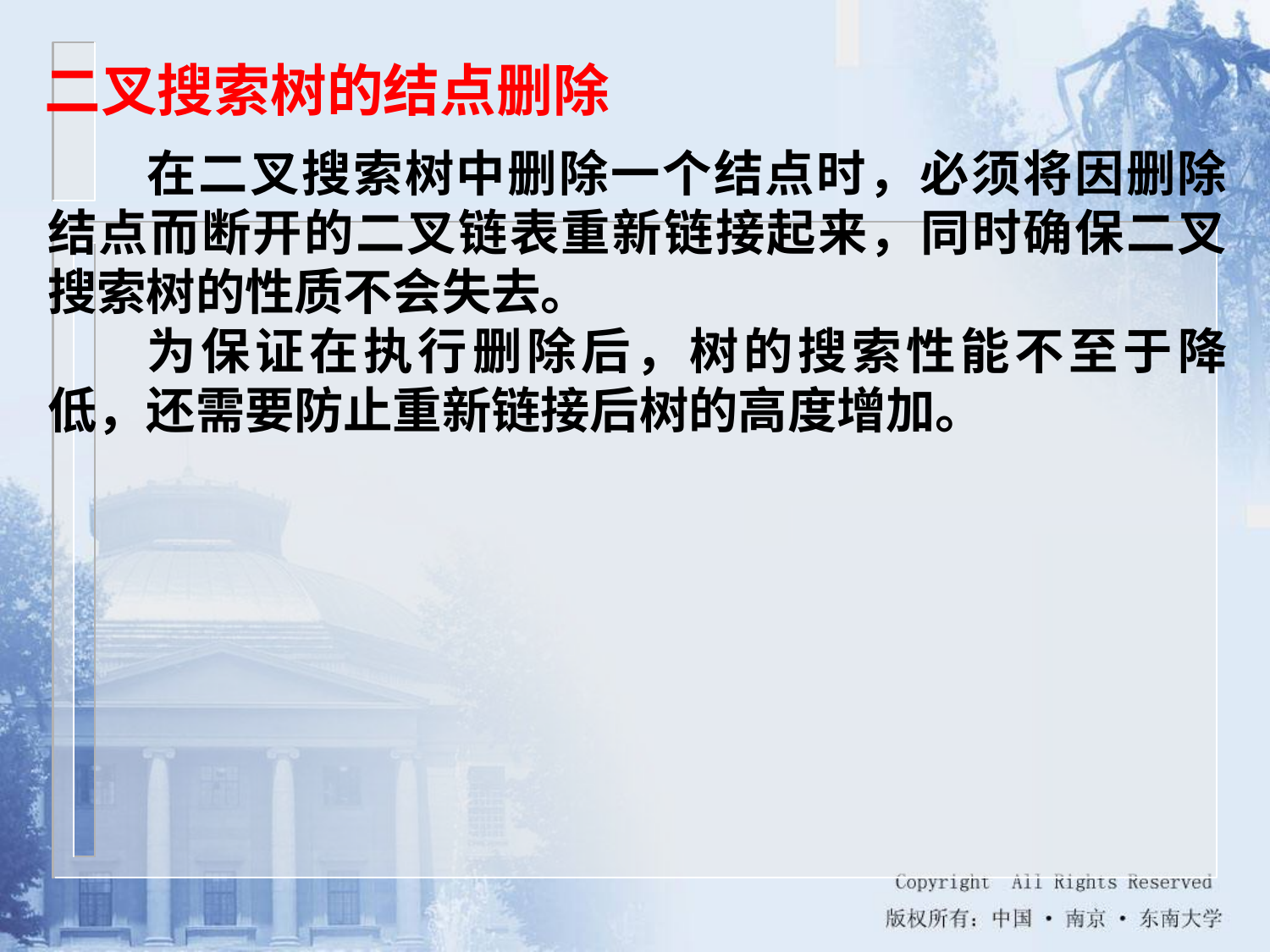

二叉搜索树的结点删除
在二叉搜索树中删除一个结点时，必须将因删除结点而断开的二叉链表重新链接起来，同时确保二叉搜索树的性质不会失去。
为保证在执行删除后，树的搜索性能不至于降低，还需要防止重新链接后树的高度增加。